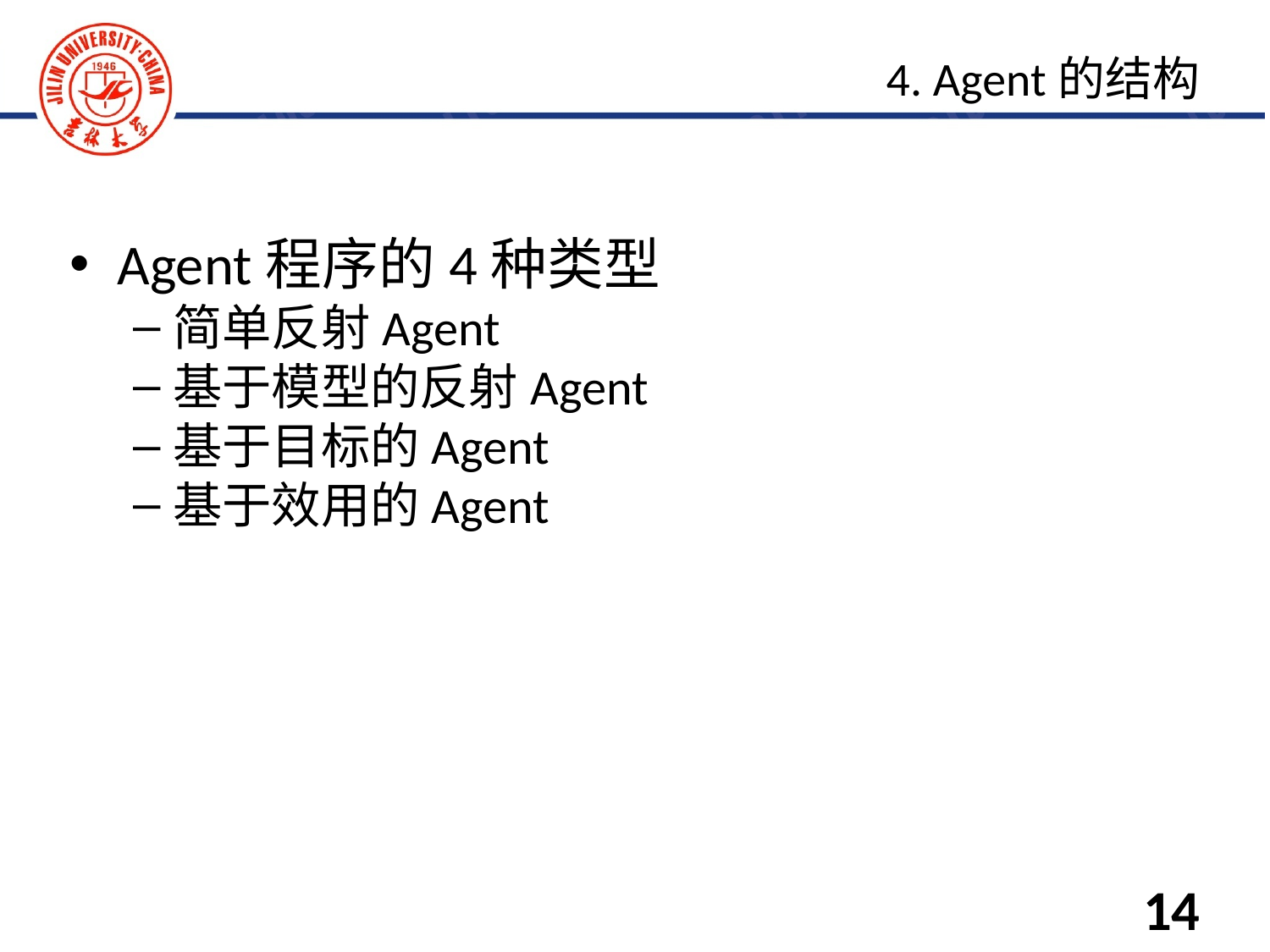

Agent程序的4种类型
简单反射Agent
基于模型的反射Agent
基于目标的Agent
基于效用的Agent
4. Agent的结构
14